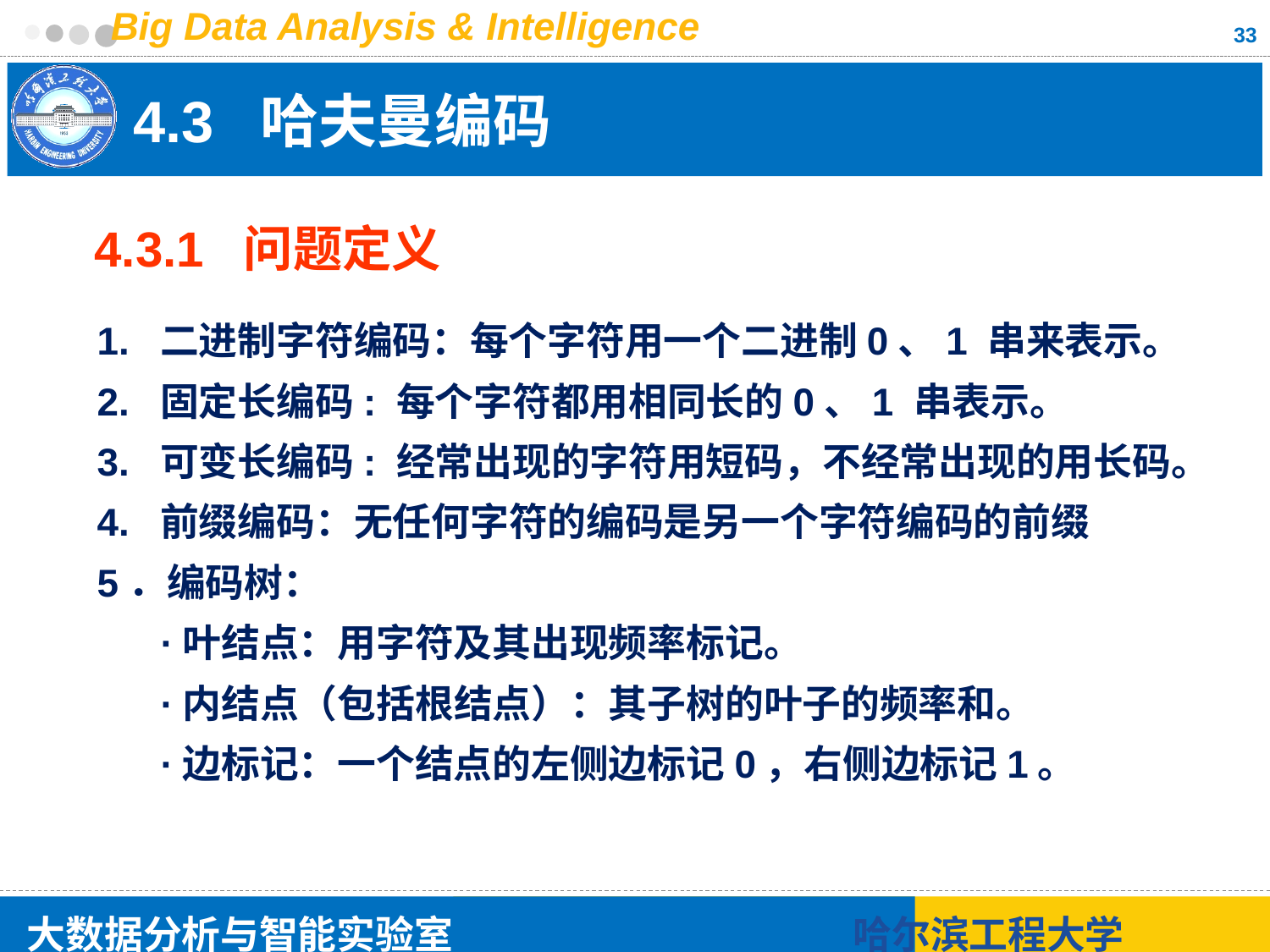

33
# 4.3  哈夫曼编码
4.3.1  问题定义
1.  二进制字符编码：每个字符用一个二进制0、1 串来表示。
2.  固定长编码: 每个字符都用相同长的0、1 串表示。
3.  可变长编码: 经常出现的字符用短码，不经常出现的用长码。
4.  前缀编码：无任何字符的编码是另一个字符编码的前缀
5．编码树：
·叶结点：用字符及其出现频率标记。
·内结点（包括根结点）：其子树的叶子的频率和。
·边标记：一个结点的左侧边标记0，右侧边标记1。